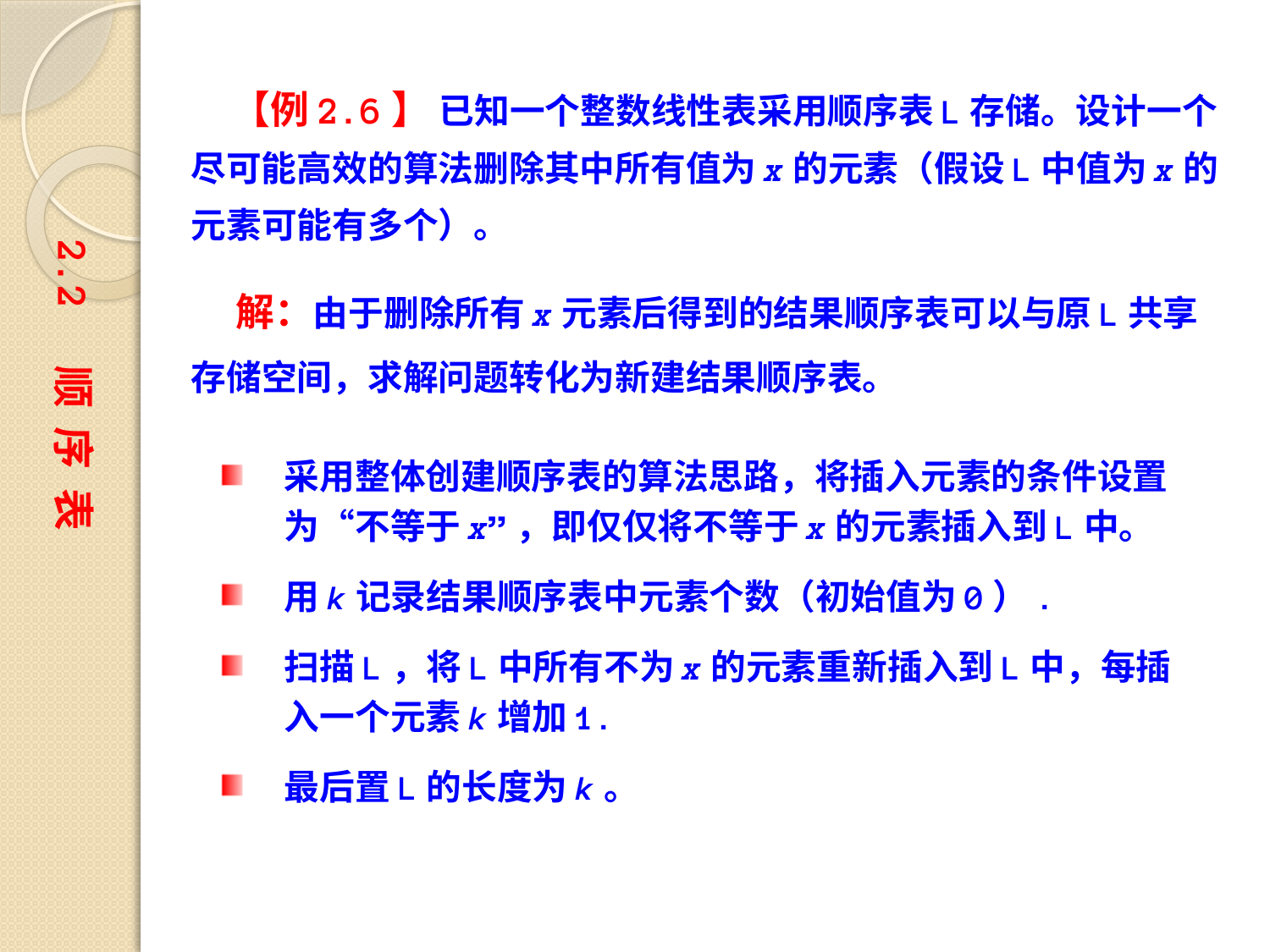

【例2.6】 已知一个整数线性表采用顺序表L存储。设计一个尽可能高效的算法删除其中所有值为x的元素（假设L中值为x的元素可能有多个）。
2.2  顺  序  表
    解：由于删除所有x元素后得到的结果顺序表可以与原L共享存储空间，求解问题转化为新建结果顺序表。
采用整体创建顺序表的算法思路，将插入元素的条件设置为“不等于x”，即仅仅将不等于x的元素插入到L中。
用k记录结果顺序表中元素个数（初始值为0）.
扫描L，将L中所有不为x的元素重新插入到L中，每插入一个元素k增加1.
最后置L的长度为k。